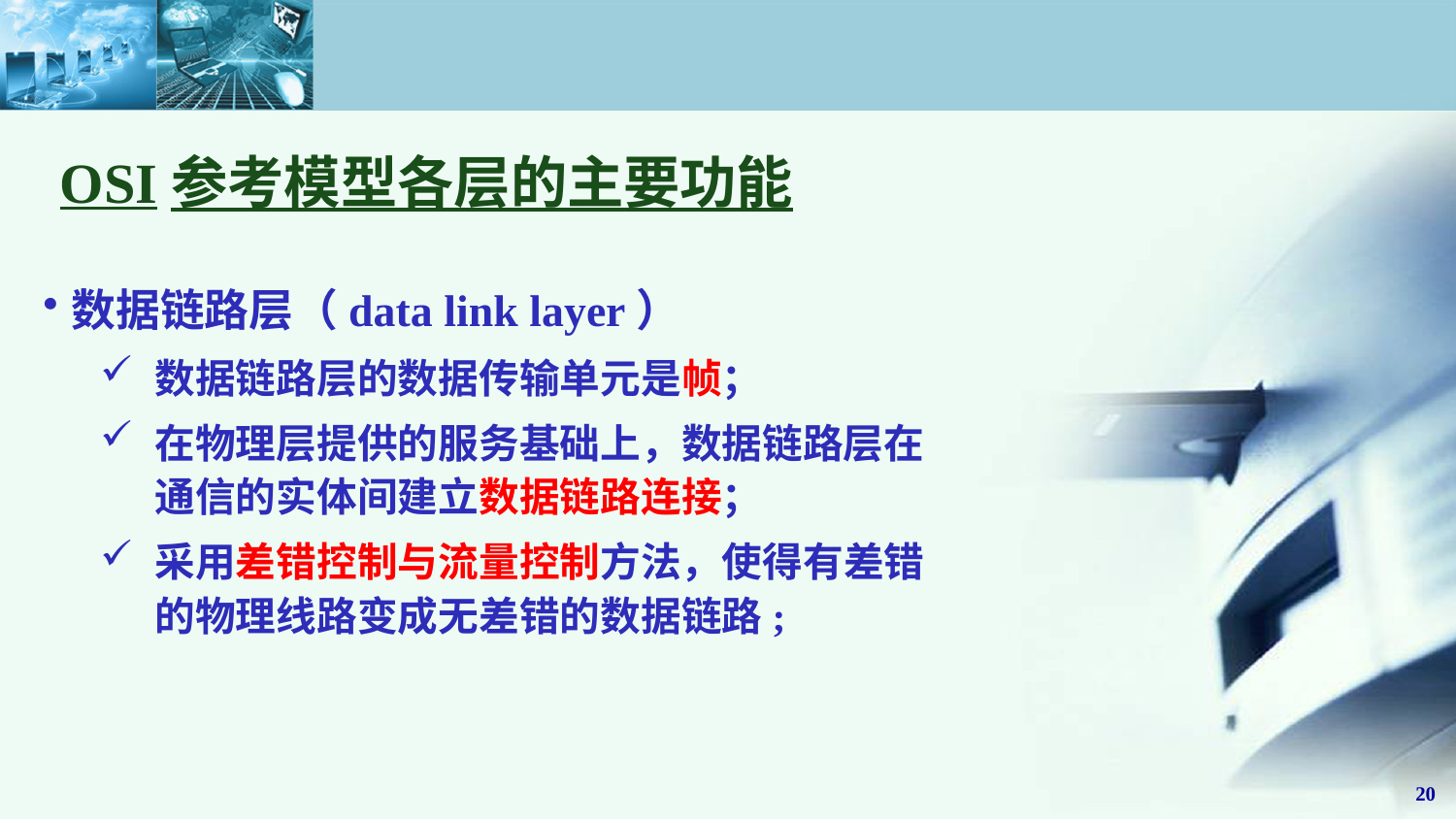

OSI参考模型各层的主要功能
数据链路层（data link layer）
数据链路层的数据传输单元是帧；
在物理层提供的服务基础上，数据链路层在通信的实体间建立数据链路连接；
采用差错控制与流量控制方法，使得有差错的物理线路变成无差错的数据链路;
20